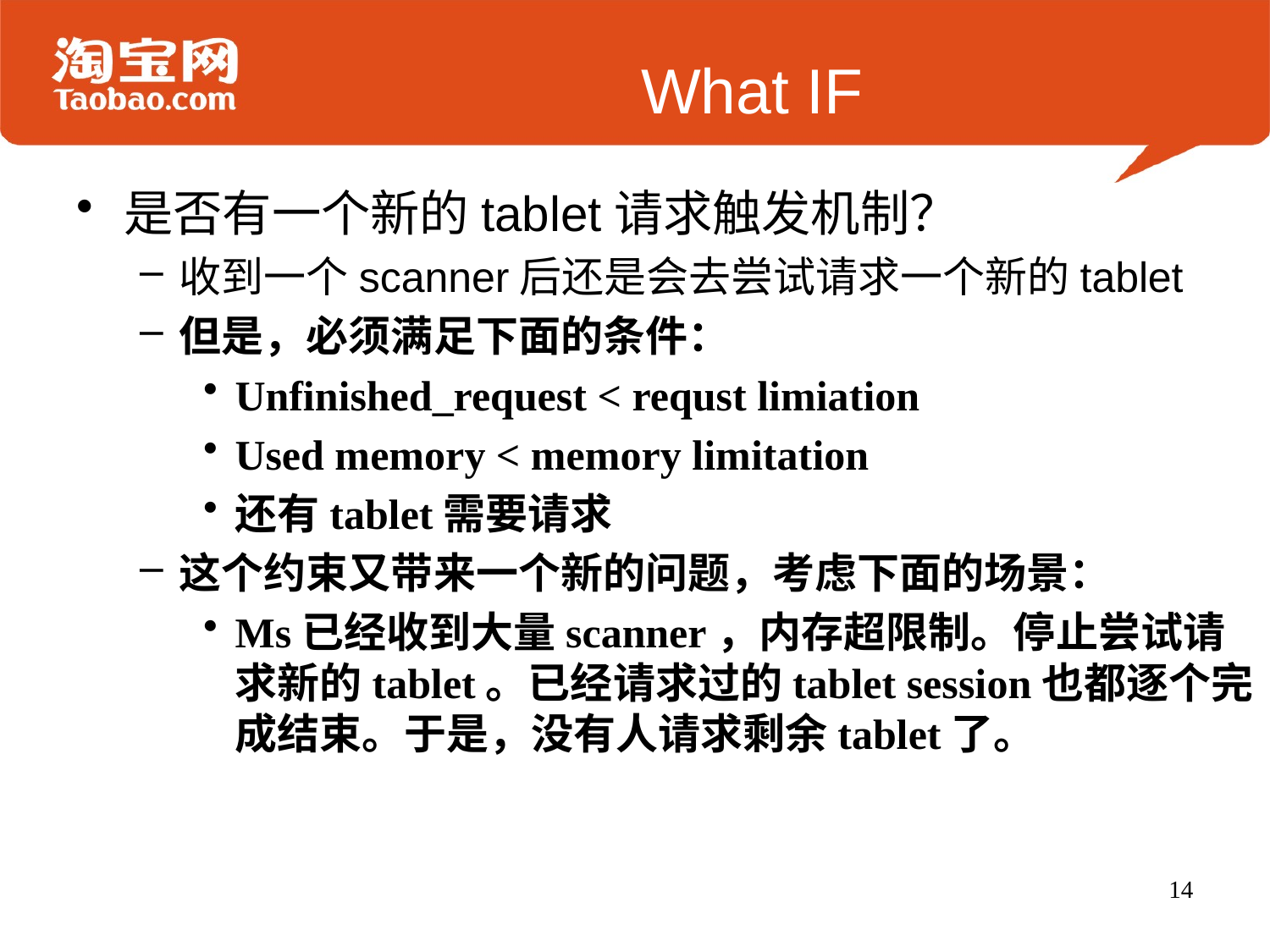

# What IF
是否有一个新的tablet请求触发机制？
收到一个scanner后还是会去尝试请求一个新的tablet
但是，必须满足下面的条件：
Unfinished_request < requst limiation
Used memory < memory limitation
还有tablet需要请求
这个约束又带来一个新的问题，考虑下面的场景：
Ms已经收到大量scanner，内存超限制。停止尝试请求新的tablet。已经请求过的tablet session也都逐个完成结束。于是，没有人请求剩余tablet了。
14